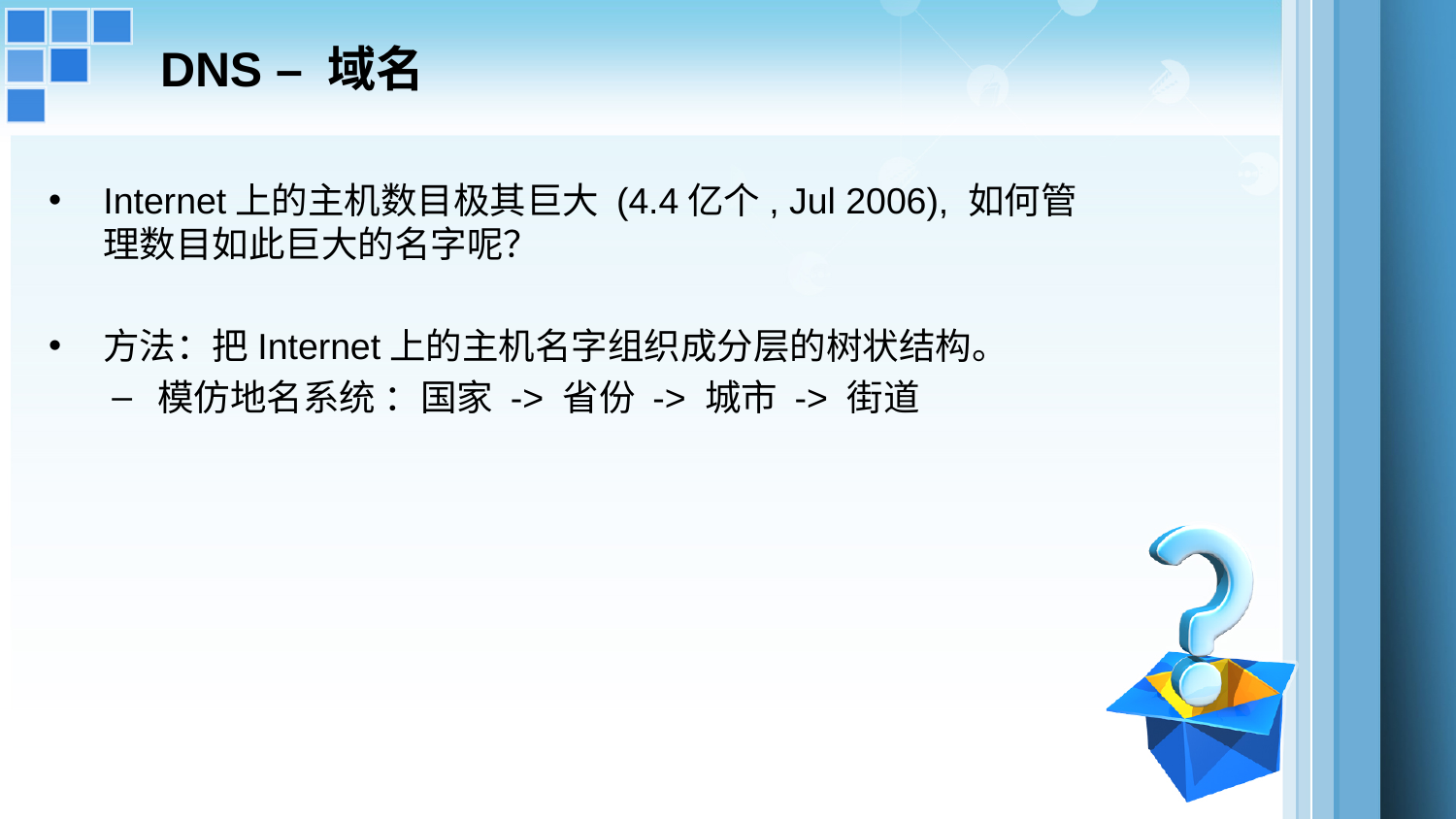

DNS – 域名
Internet上的主机数目极其巨大 (4.4亿个, Jul 2006), 如何管理数目如此巨大的名字呢？

方法：把Internet上的主机名字组织成分层的树状结构。
模仿地名系统 ：国家 -> 省份 -> 城市 -> 街道